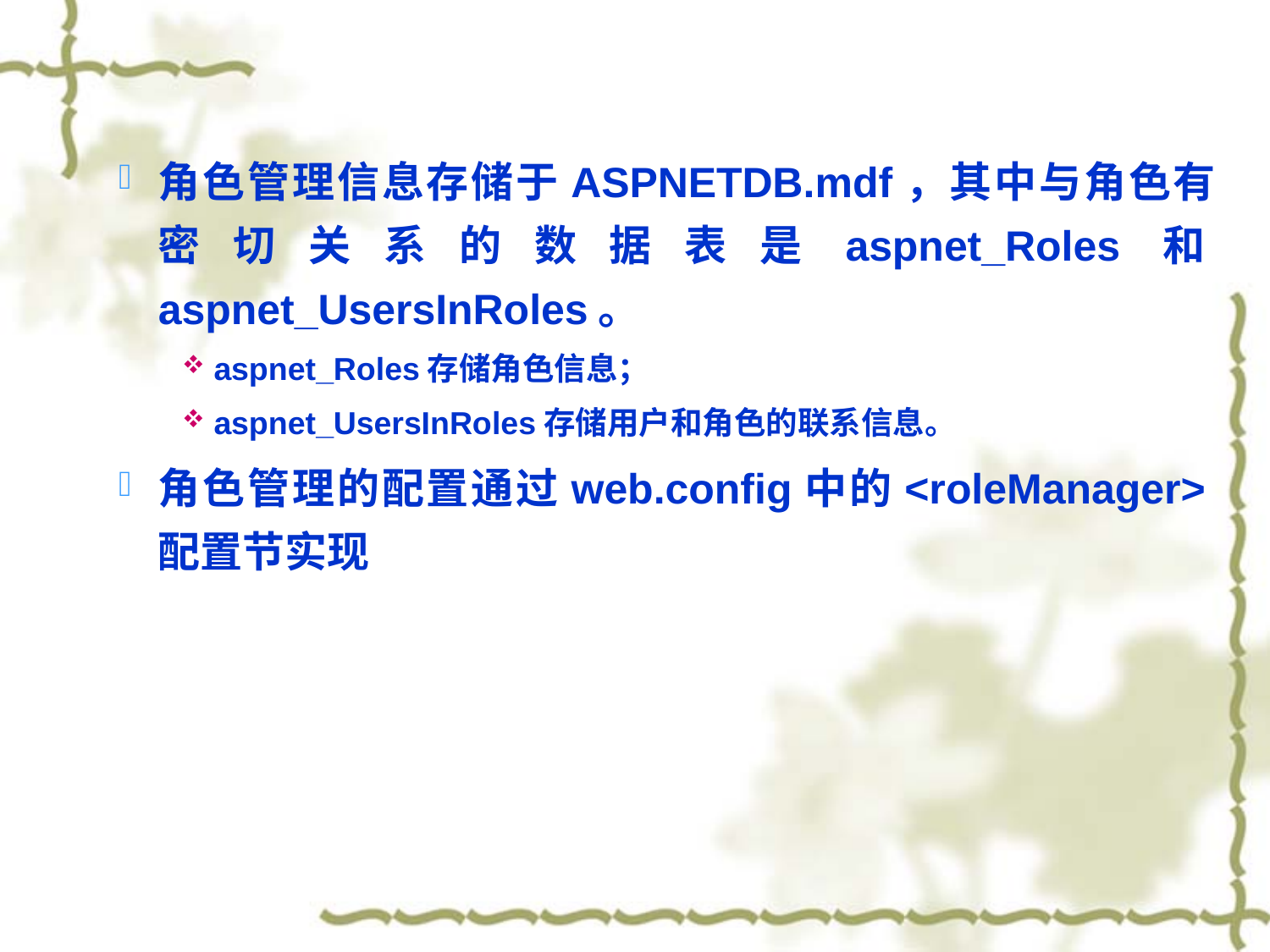

角色管理信息存储于ASPNETDB.mdf，其中与角色有密切关系的数据表是aspnet_Roles和aspnet_UsersInRoles。
aspnet_Roles存储角色信息；
aspnet_UsersInRoles存储用户和角色的联系信息。
角色管理的配置通过web.config中的<roleManager>配置节实现